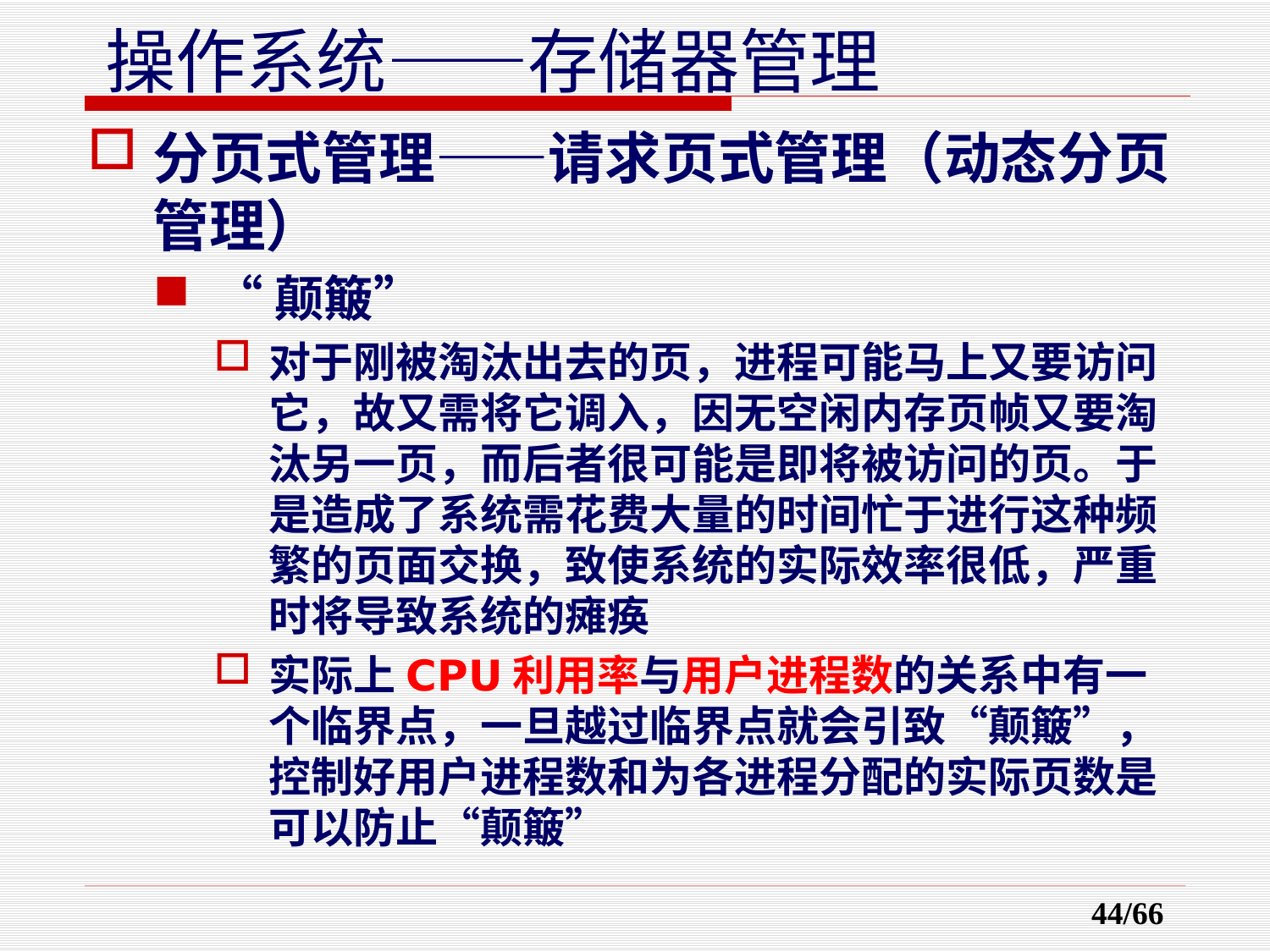

分页式管理——请求页式管理（动态分页管理）
“颠簸”
对于刚被淘汰出去的页，进程可能马上又要访问它，故又需将它调入，因无空闲内存页帧又要淘汰另一页，而后者很可能是即将被访问的页。于是造成了系统需花费大量的时间忙于进行这种频繁的页面交换，致使系统的实际效率很低，严重时将导致系统的瘫痪
实际上CPU利用率与用户进程数的关系中有一个临界点，一旦越过临界点就会引致“颠簸”，控制好用户进程数和为各进程分配的实际页数是可以防止“颠簸”